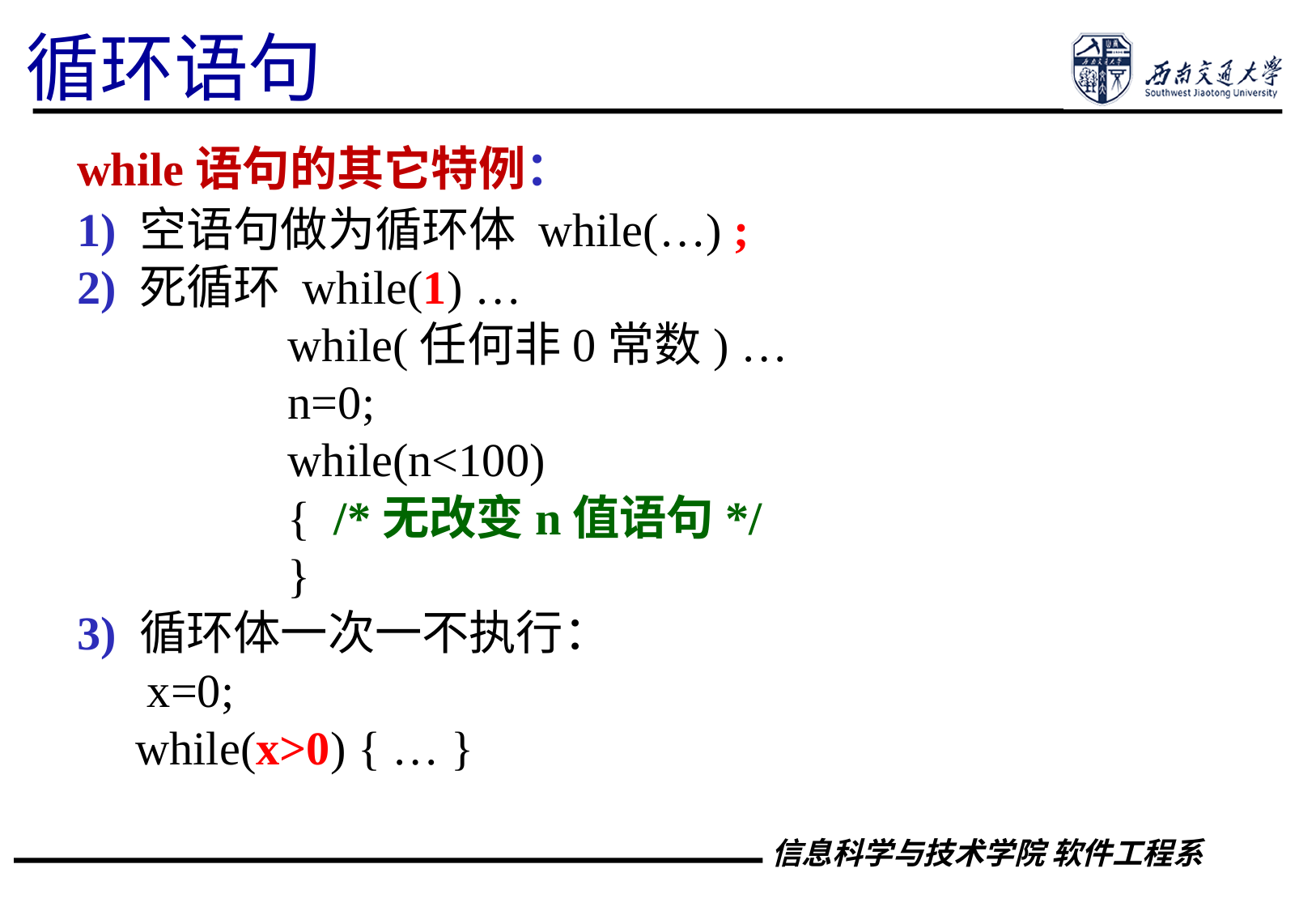

循环语句
while语句的其它特例：
1) 空语句做为循环体 while(…) ;
2) 死循环 while(1) …
                  while(任何非0常数) …
                  n=0;
                  while(n<100)
                  {  /*无改变n值语句*/
                  }
3) 循环体一次一不执行：
      x=0;
     while(x>0) { … }